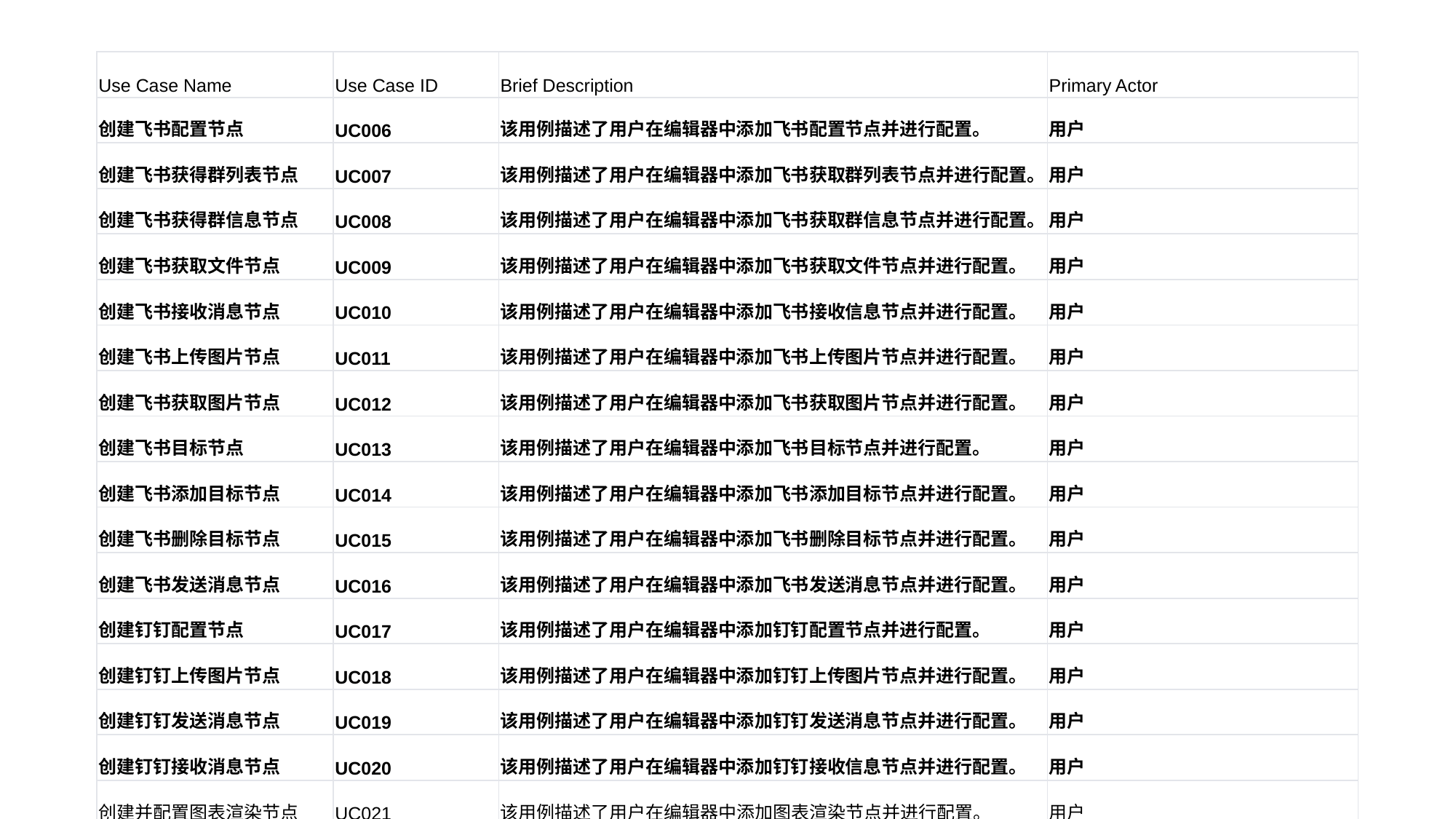

| Use Case Name | Use Case ID | Brief Description | Primary Actor |
| --- | --- | --- | --- |
| 创建飞书配置节点 | UC006 | 该用例描述了用户在编辑器中添加飞书配置节点并进行配置。 | 用户 |
| 创建飞书获得群列表节点 | UC007 | 该用例描述了用户在编辑器中添加飞书获取群列表节点并进行配置。 | 用户 |
| 创建飞书获得群信息节点 | UC008 | 该用例描述了用户在编辑器中添加飞书获取群信息节点并进行配置。 | 用户 |
| 创建飞书获取文件节点 | UC009 | 该用例描述了用户在编辑器中添加飞书获取文件节点并进行配置。 | 用户 |
| 创建飞书接收消息节点 | UC010 | 该用例描述了用户在编辑器中添加飞书接收信息节点并进行配置。 | 用户 |
| 创建飞书上传图片节点 | UC011 | 该用例描述了用户在编辑器中添加飞书上传图片节点并进行配置。 | 用户 |
| 创建飞书获取图片节点 | UC012 | 该用例描述了用户在编辑器中添加飞书获取图片节点并进行配置。 | 用户 |
| 创建飞书目标节点 | UC013 | 该用例描述了用户在编辑器中添加飞书目标节点并进行配置。 | 用户 |
| 创建飞书添加目标节点 | UC014 | 该用例描述了用户在编辑器中添加飞书添加目标节点并进行配置。 | 用户 |
| 创建飞书删除目标节点 | UC015 | 该用例描述了用户在编辑器中添加飞书删除目标节点并进行配置。 | 用户 |
| 创建飞书发送消息节点 | UC016 | 该用例描述了用户在编辑器中添加飞书发送消息节点并进行配置。 | 用户 |
| 创建钉钉配置节点 | UC017 | 该用例描述了用户在编辑器中添加钉钉配置节点并进行配置。 | 用户 |
| 创建钉钉上传图片节点 | UC018 | 该用例描述了用户在编辑器中添加钉钉上传图片节点并进行配置。 | 用户 |
| 创建钉钉发送消息节点 | UC019 | 该用例描述了用户在编辑器中添加钉钉发送消息节点并进行配置。 | 用户 |
| 创建钉钉接收消息节点 | UC020 | 该用例描述了用户在编辑器中添加钉钉接收信息节点并进行配置。 | 用户 |
| 创建并配置图表渲染节点 | UC021 | 该用例描述了用户在编辑器中添加图表渲染节点并进行配置。 | 用户 |
| 创建并配置富文本节点 | UC022 | 该用例描述了用户在编辑器中添加富文本节点并进行配置。 | 用户 |